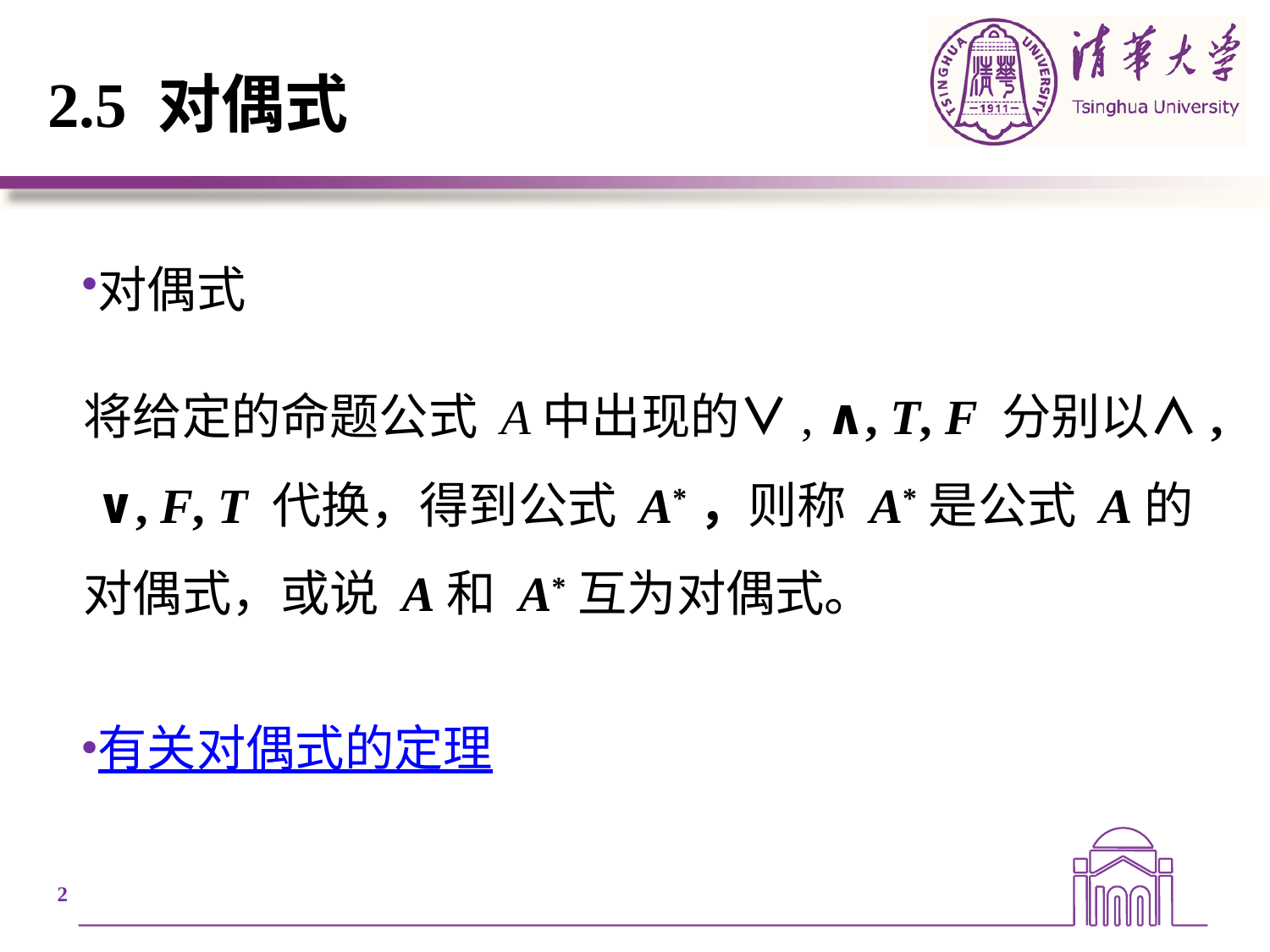

# 2.5 对偶式
对偶式
将给定的命题公式 A中出现的∨, ∧, T, F 分别以∧, ∨, F, T 代换，得到公式 A*，则称 A*是公式 A的对偶式，或说 A和 A*互为对偶式。

有关对偶式的定理